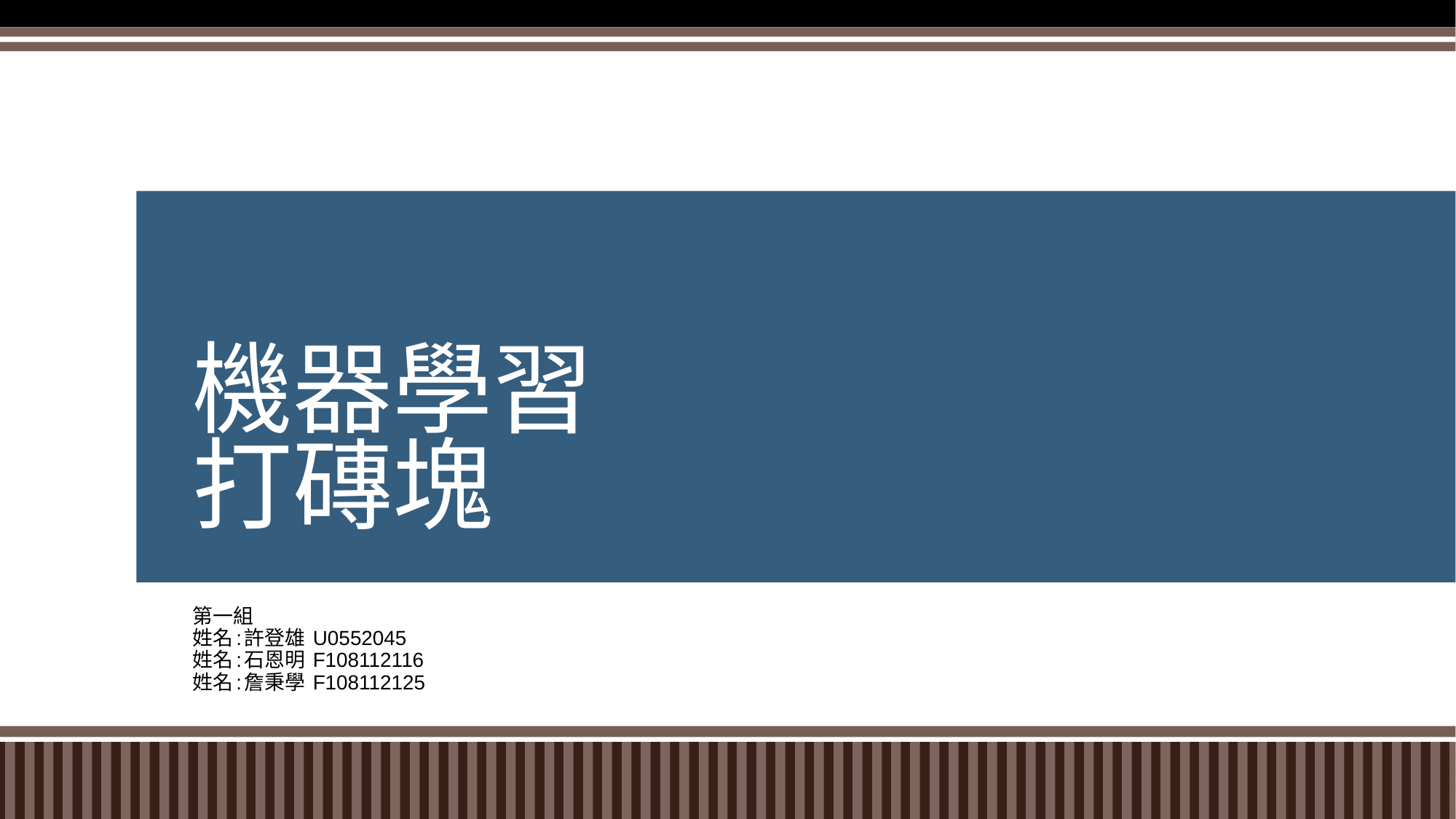

# 機器學習 打磚塊
第一組
姓名:許登雄 U0552045
姓名:石恩明 F108112116
姓名:詹秉學 F108112125